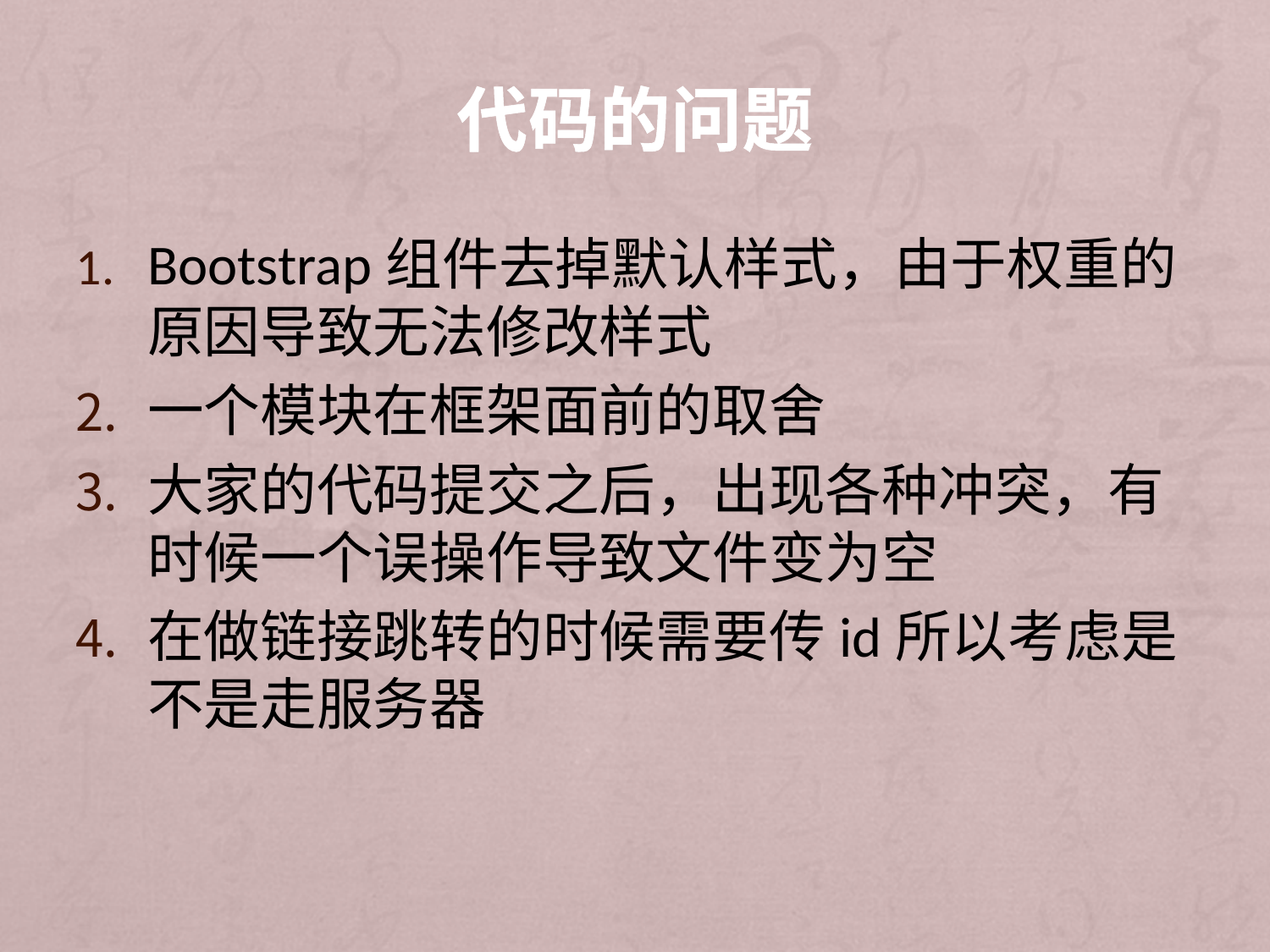

# 代码的问题
Bootstrap组件去掉默认样式，由于权重的原因导致无法修改样式
一个模块在框架面前的取舍
大家的代码提交之后，出现各种冲突，有时候一个误操作导致文件变为空
在做链接跳转的时候需要传id所以考虑是不是走服务器